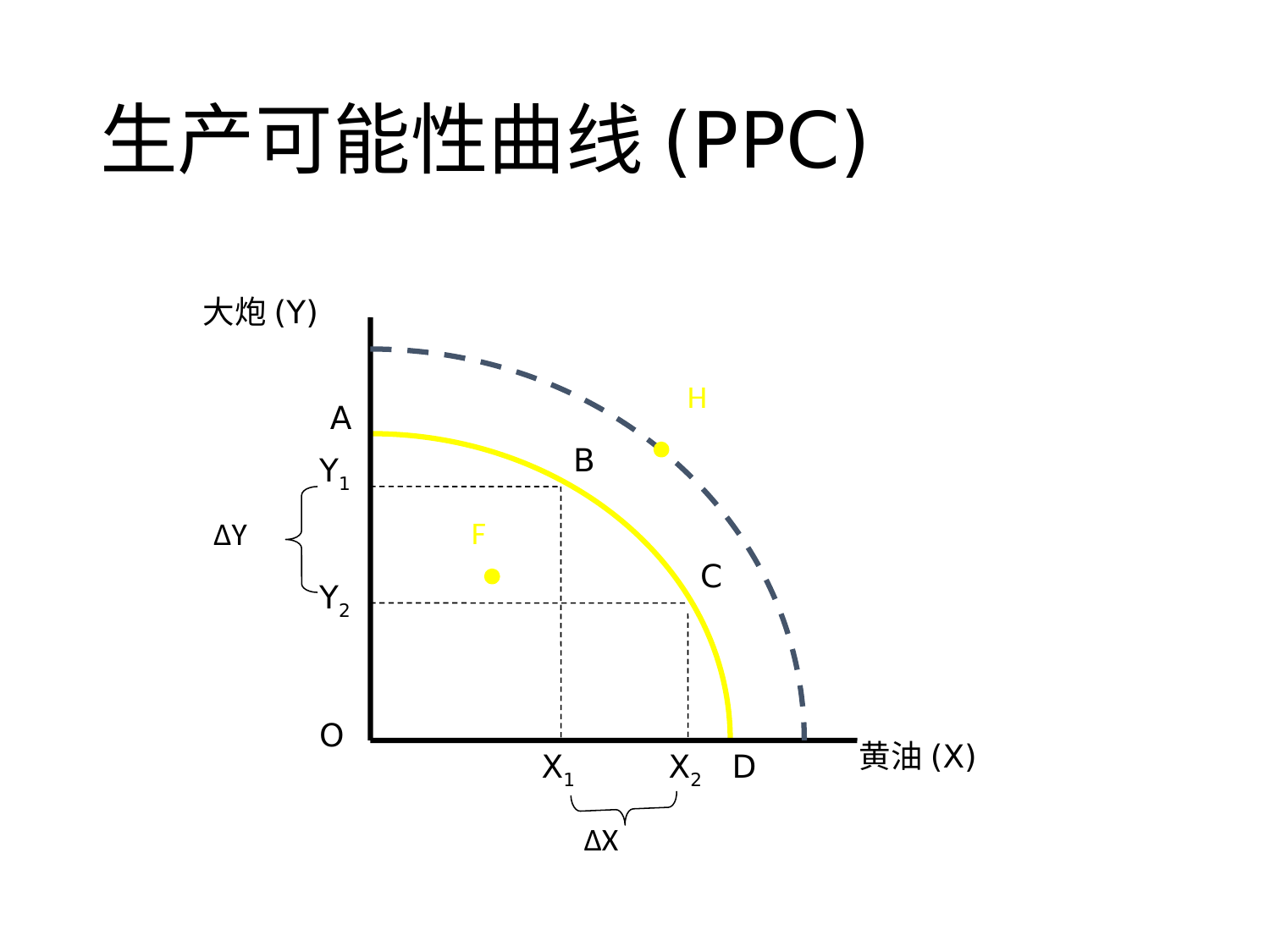

# 生产可能性曲线(PPC)

大炮(Y)

H
A

B
Y1

F
ΔY

C
Y2

O
黄油(X)

X1
X2
D

ΔX